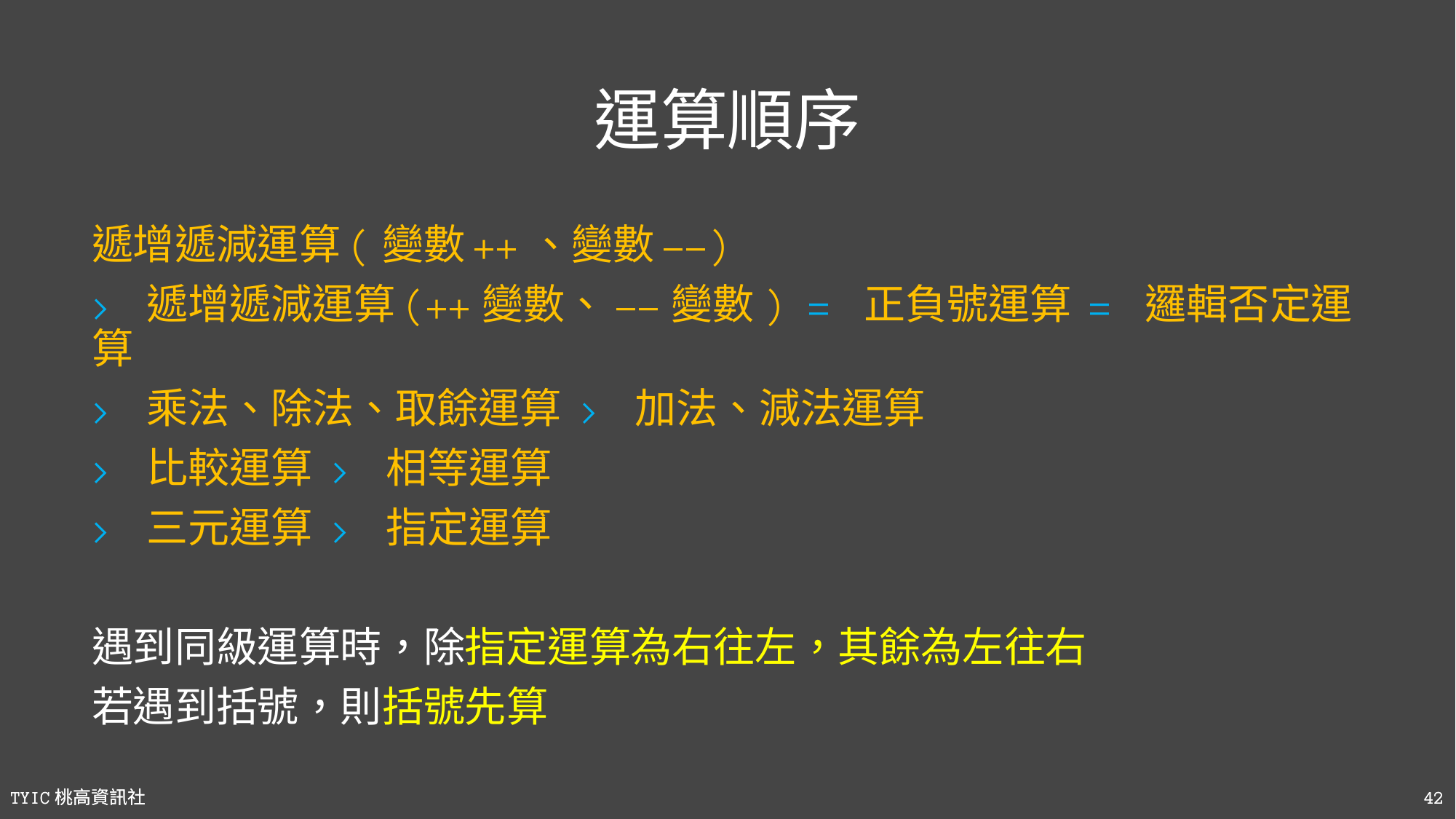

# 運算順序
遞增遞減運算(變數++、變數--)
> 遞增遞減運算(++變數、--變數) = 正負號運算 = 邏輯否定運算
> 乘法、除法、取餘運算 > 加法、減法運算
> 比較運算 > 相等運算
> 三元運算 > 指定運算

遇到同級運算時，除指定運算為右往左，其餘為左往右
若遇到括號，則括號先算